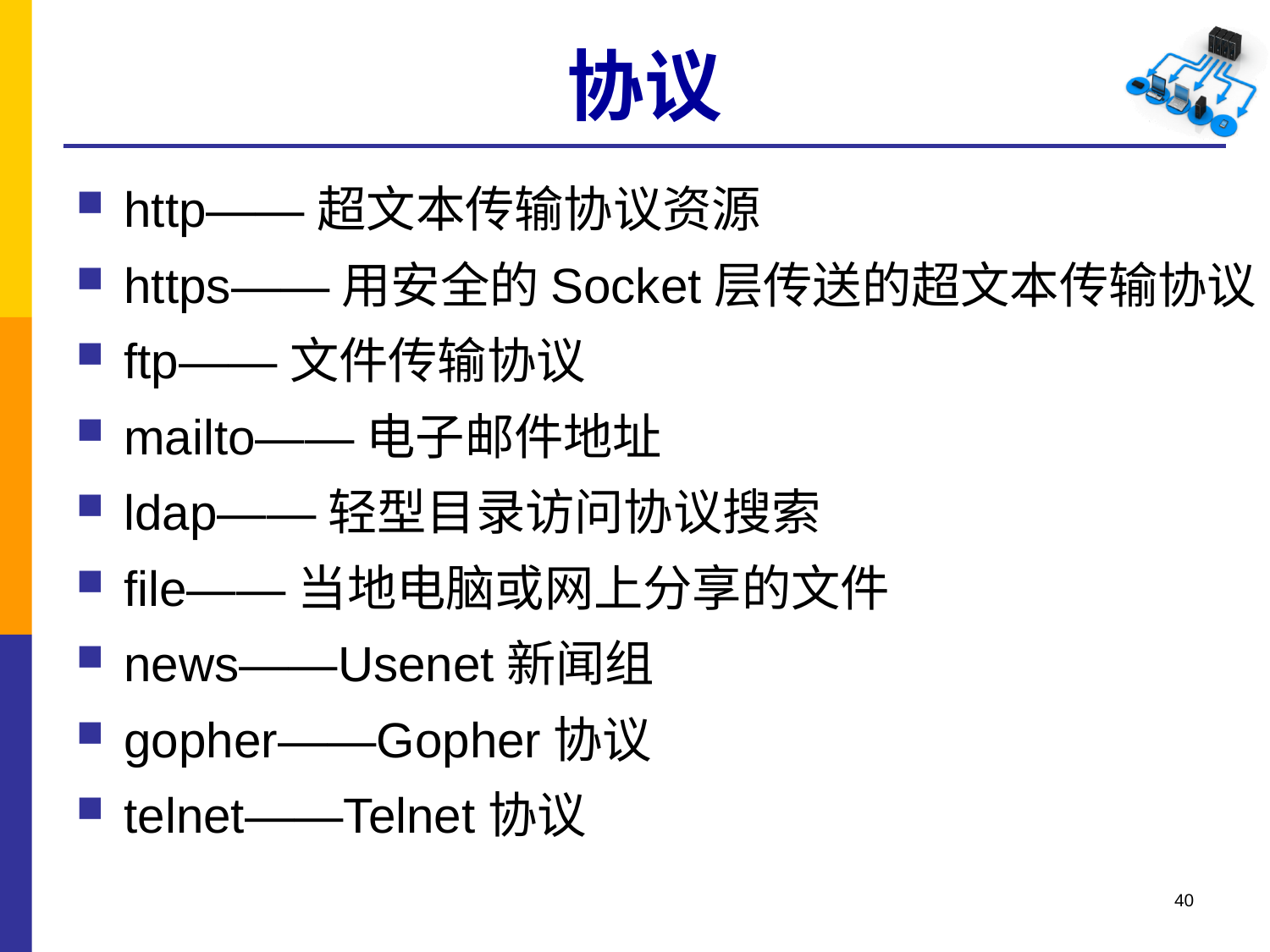

# 协议
http——超文本传输协议资源
https——用安全的Socket层传送的超文本传输协议
ftp——文件传输协议
mailto——电子邮件地址
ldap——轻型目录访问协议搜索
file——当地电脑或网上分享的文件
news——Usenet新闻组
gopher——Gopher协议
telnet——Telnet协议
40